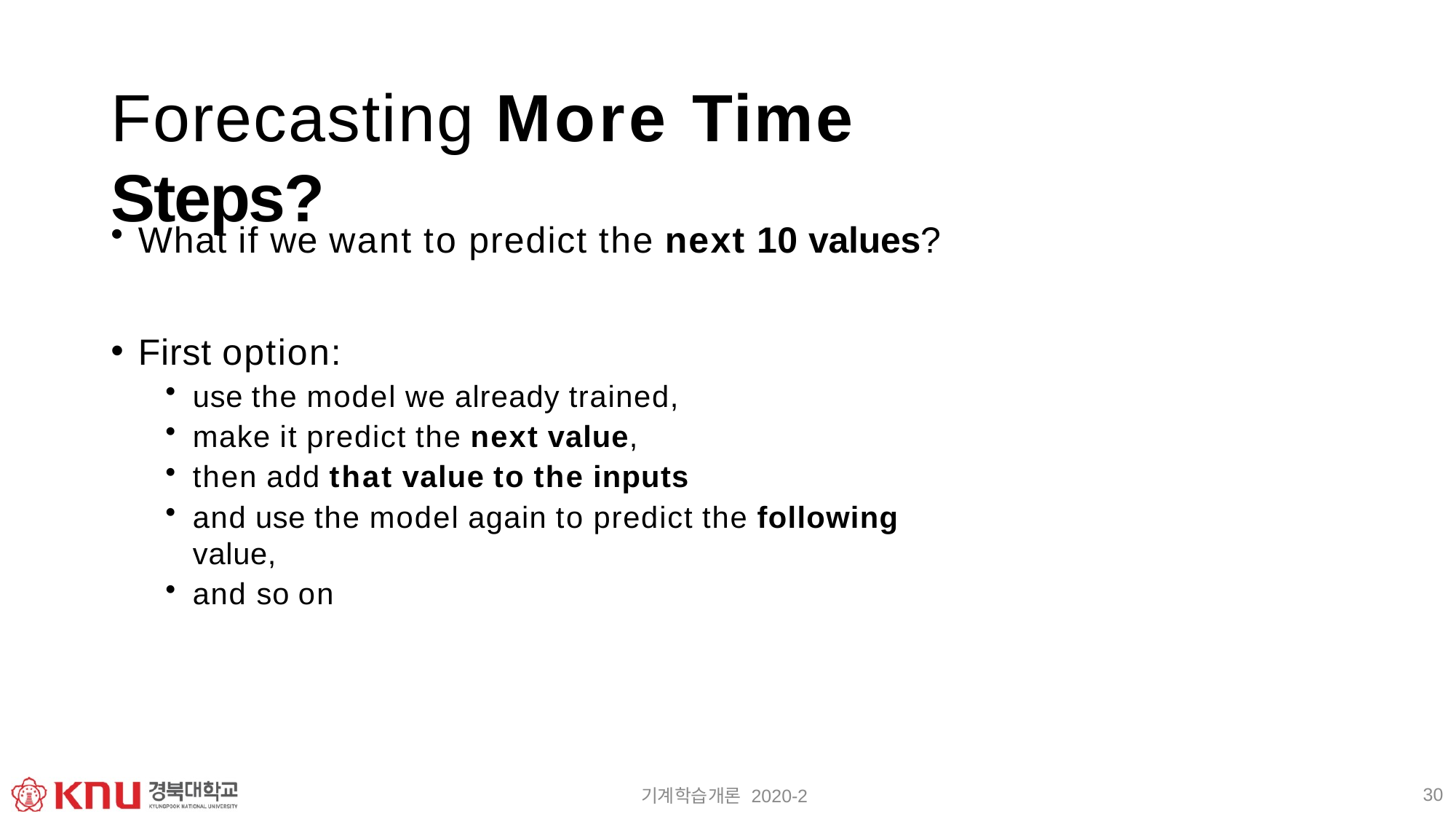

# Forecasting More Time Steps?
What if we want to predict the next 10 values?

First option:
use the model we already trained,
make it predict the next value,
then add that value to the inputs
and use the model again to predict the following value,
and so on
30
기계학습개론 2020-2